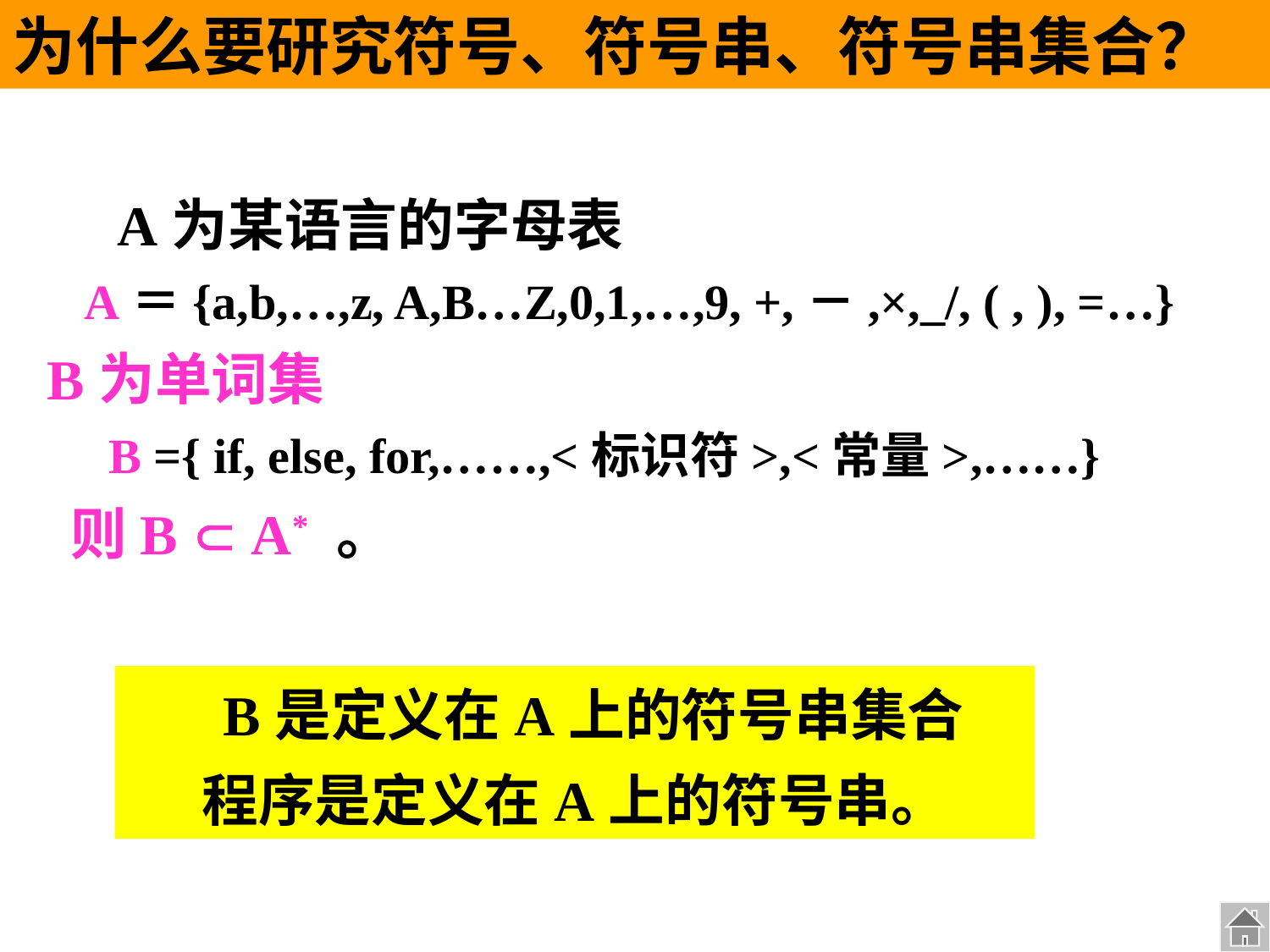

为什么要研究符号、符号串、符号串集合？
若A为某语言的字母表
   A＝{a,b,…,z, A,B…Z,0,1,…,9, +,－,×,_/, ( , ), =…}
B为单词集
     B ={ if, else, for,……,<标识符>,<常量>,……}
 则B ⊂ A* 。
　  B是定义在A上的符号串集合
程序是定义在A上的符号串。